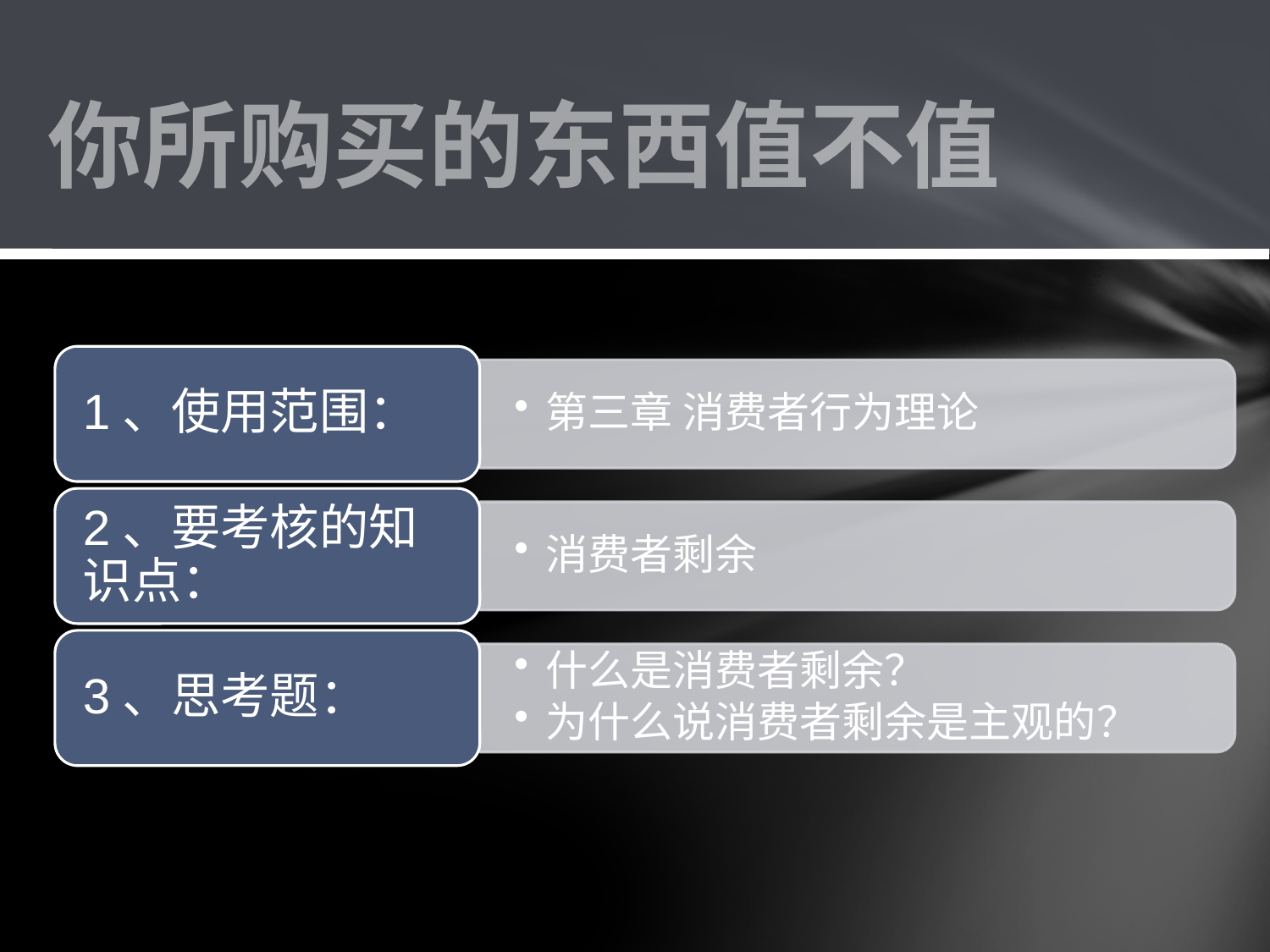

# 你所购买的东西值不值
第三章 消费者行为理论
1、使用范围：
消费者剩余
2、要考核的知识点：
什么是消费者剩余？
为什么说消费者剩余是主观的？
3、思考题：